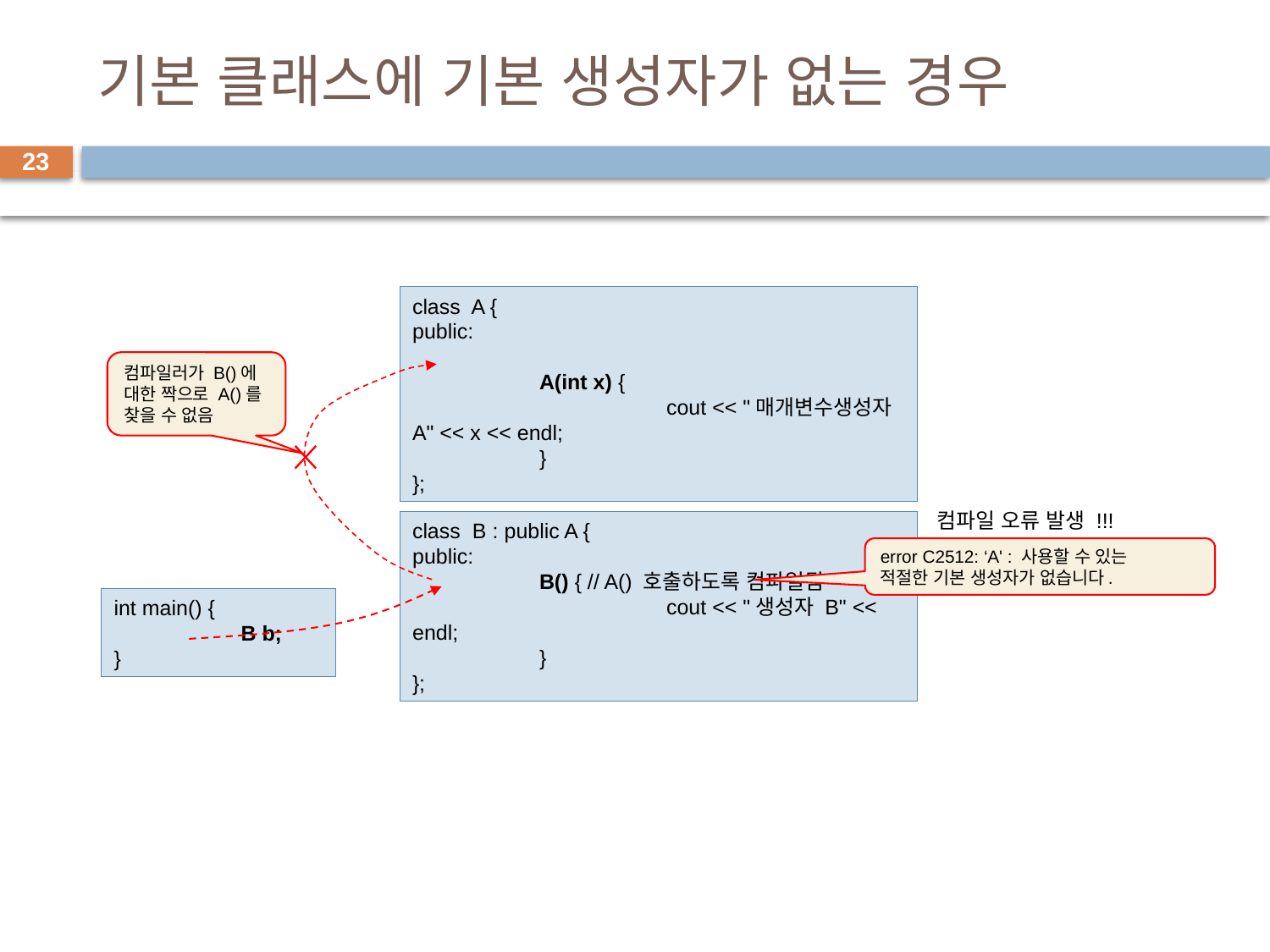

# 기본 클래스에 기본 생성자가 없는 경우
23
class  A {
public:

	A(int x) {
		cout << "매개변수생성자 A" << x << endl;
	}
};
컴파일러가 B()에 대한 짝으로 A()를 찾을 수 없음

컴파일 오류 발생 !!!
class  B : public A {
public:
	B() { // A() 호출하도록 컴파일됨
		cout << "생성자 B" << endl;
	}
};
error C2512: ‘A' : 사용할 수 있는
적절한 기본 생성자가 없습니다.

int main() {
	B b;
}